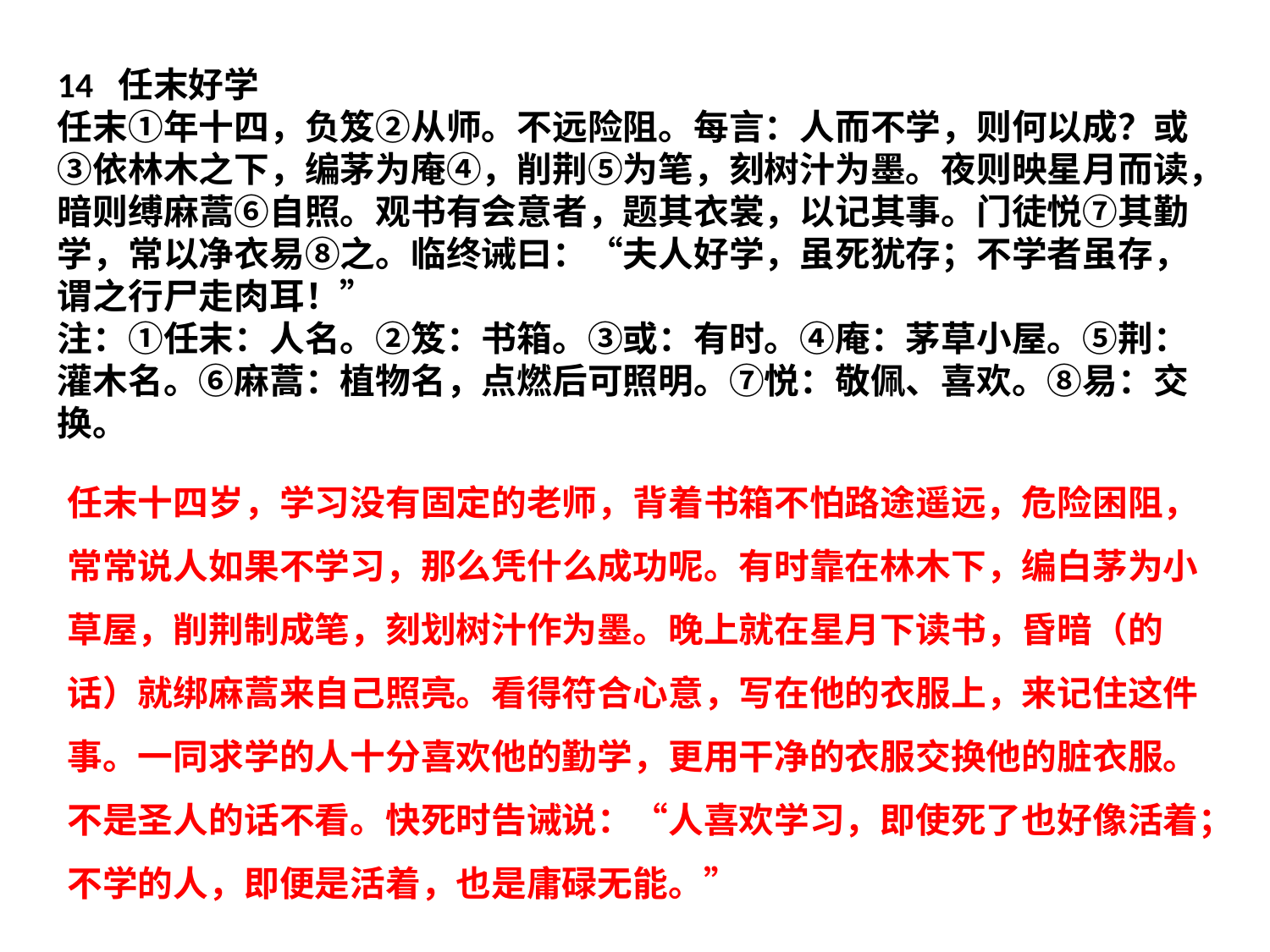

14  任末好学
任末①年十四，负笈②从师。不远险阻。每言：人而不学，则何以成？或③依林木之下，编茅为庵④，削荆⑤为笔，刻树汁为墨。夜则映星月而读，暗则缚麻蒿⑥自照。观书有会意者，题其衣裳，以记其事。门徒悦⑦其勤学，常以净衣易⑧之。临终诫曰：“夫人好学，虽死犹存；不学者虽存，谓之行尸走肉耳！”
注：①任末：人名。②笈：书箱。③或：有时。④庵：茅草小屋。⑤荆：灌木名。⑥麻蒿：植物名，点燃后可照明。⑦悦：敬佩、喜欢。⑧易：交换。
任末十四岁，学习没有固定的老师，背着书箱不怕路途遥远，危险困阻，常常说人如果不学习，那么凭什么成功呢。有时靠在林木下，编白茅为小草屋，削荆制成笔，刻划树汁作为墨。晚上就在星月下读书，昏暗（的话）就绑麻蒿来自己照亮。看得符合心意，写在他的衣服上，来记住这件事。一同求学的人十分喜欢他的勤学，更用干净的衣服交换他的脏衣服。不是圣人的话不看。快死时告诫说：“人喜欢学习，即使死了也好像活着；不学的人，即便是活着，也是庸碌无能。”